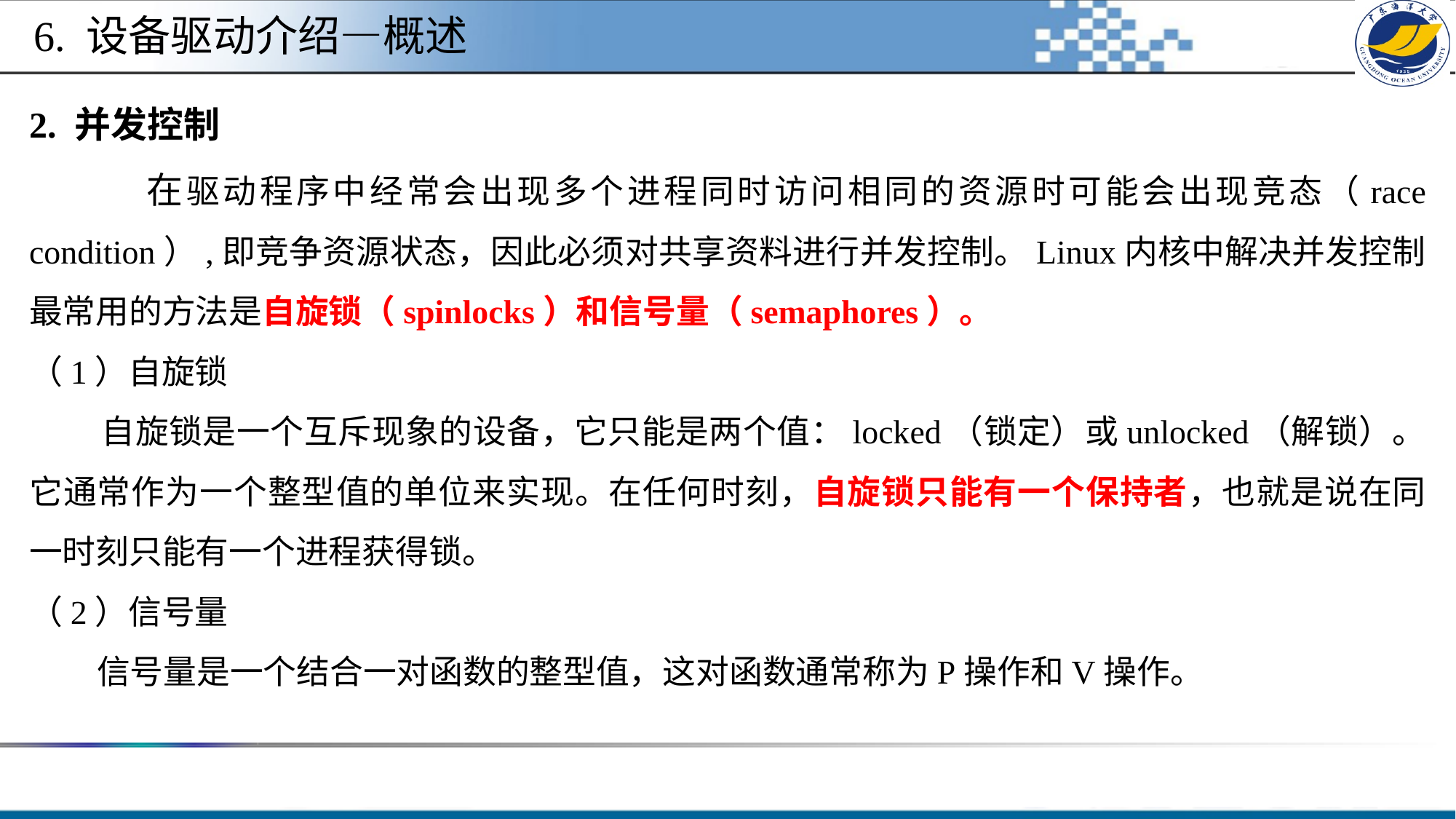

6. 设备驱动介绍—概述

2. 并发控制
         在驱动程序中经常会出现多个进程同时访问相同的资源时可能会出现竞态（race condition）,即竞争资源状态，因此必须对共享资料进行并发控制。Linux内核中解决并发控制最常用的方法是自旋锁（spinlocks）和信号量（semaphores）。
（1）自旋锁
        自旋锁是一个互斥现象的设备，它只能是两个值：locked（锁定）或unlocked（解锁）。它通常作为一个整型值的单位来实现。在任何时刻，自旋锁只能有一个保持者，也就是说在同一时刻只能有一个进程获得锁。
（2）信号量
        信号量是一个结合一对函数的整型值，这对函数通常称为P操作和V操作。